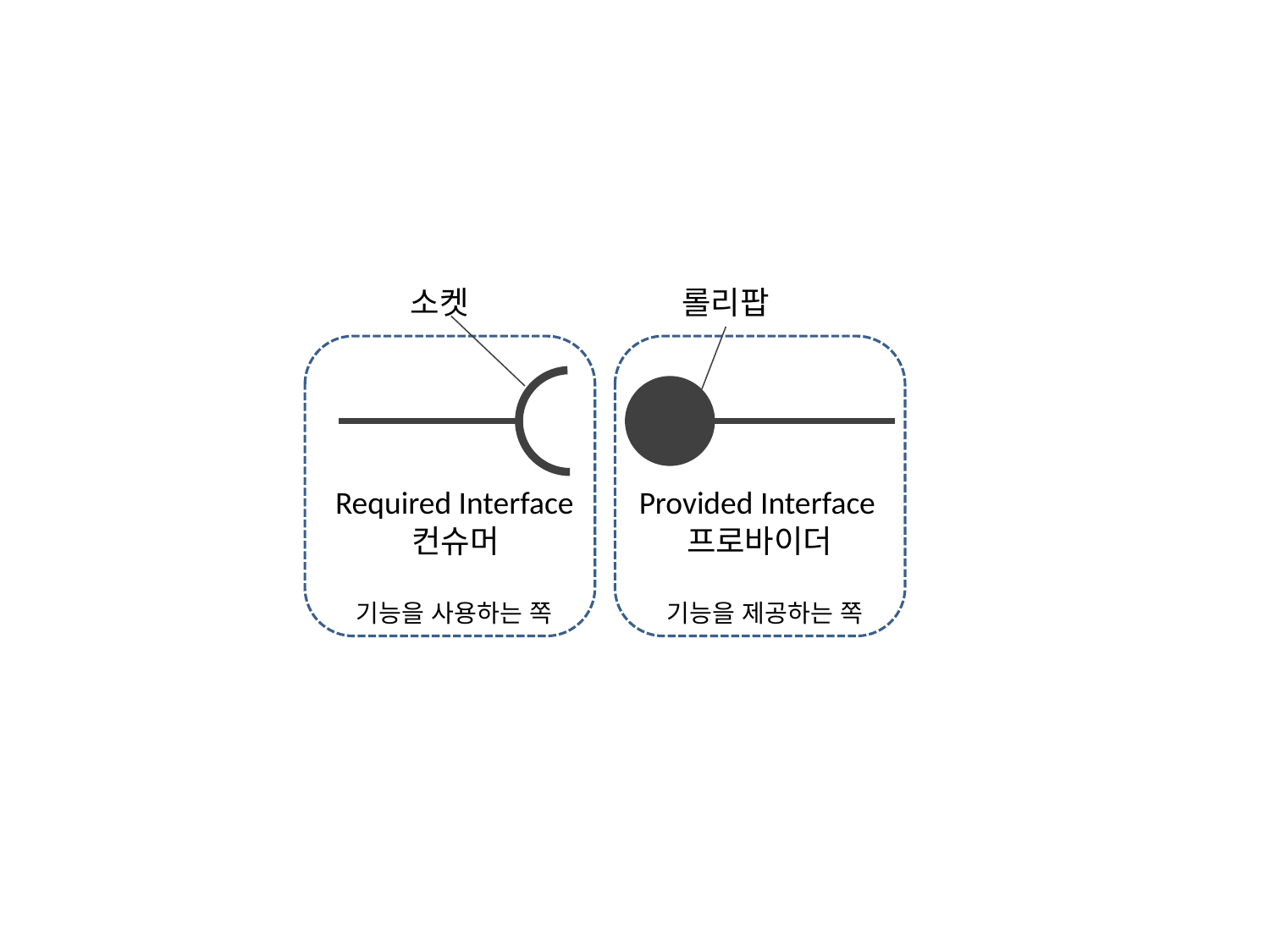

소켓
롤리팝

Required Interface
Provided Interface
컨슈머
 프로바이더
기능을 제공하는 쪽
기능을 사용하는 쪽